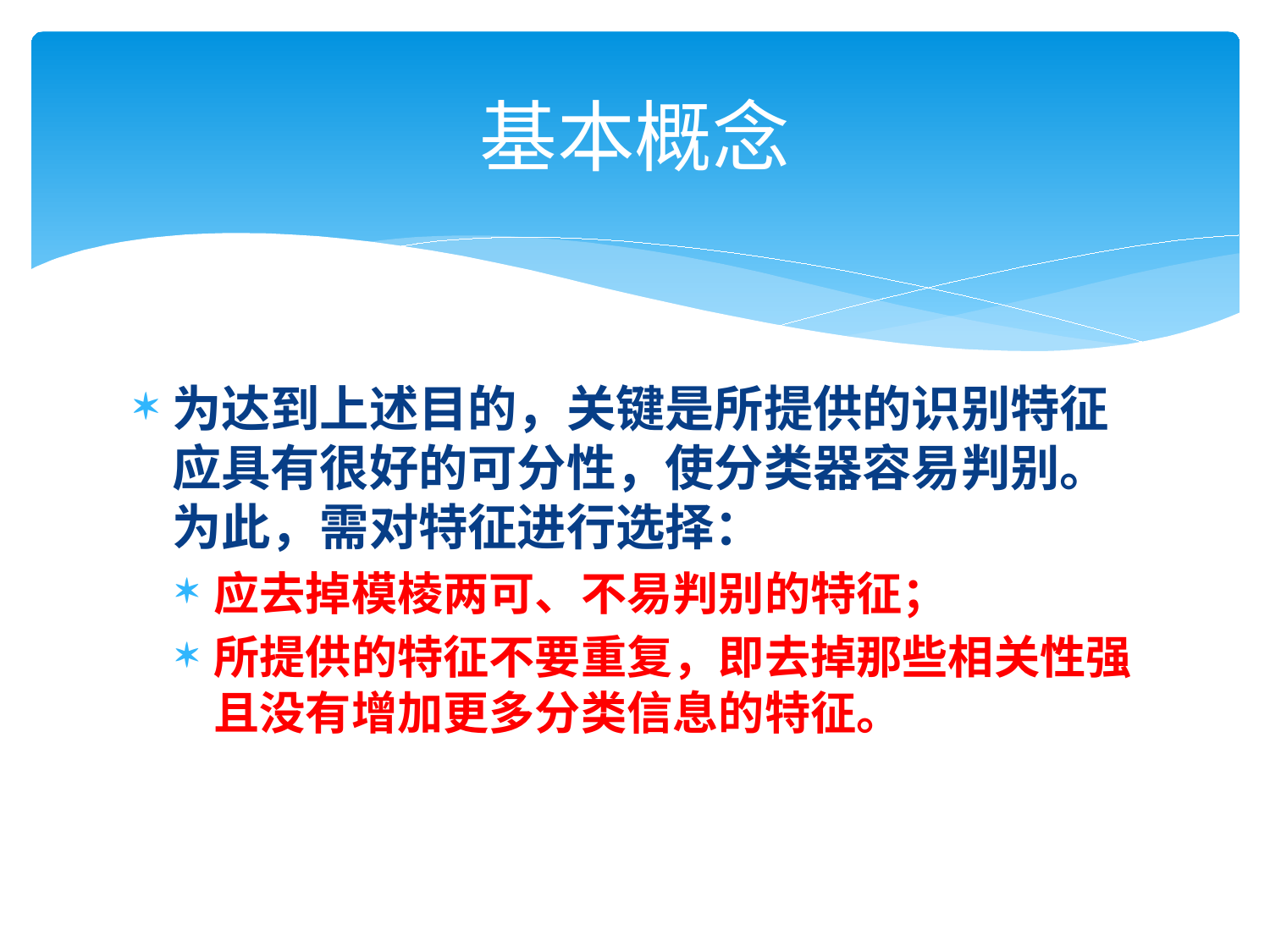

# 基本概念
为达到上述目的，关键是所提供的识别特征应具有很好的可分性，使分类器容易判别。为此，需对特征进行选择：
应去掉模棱两可、不易判别的特征；
所提供的特征不要重复，即去掉那些相关性强且没有增加更多分类信息的特征。